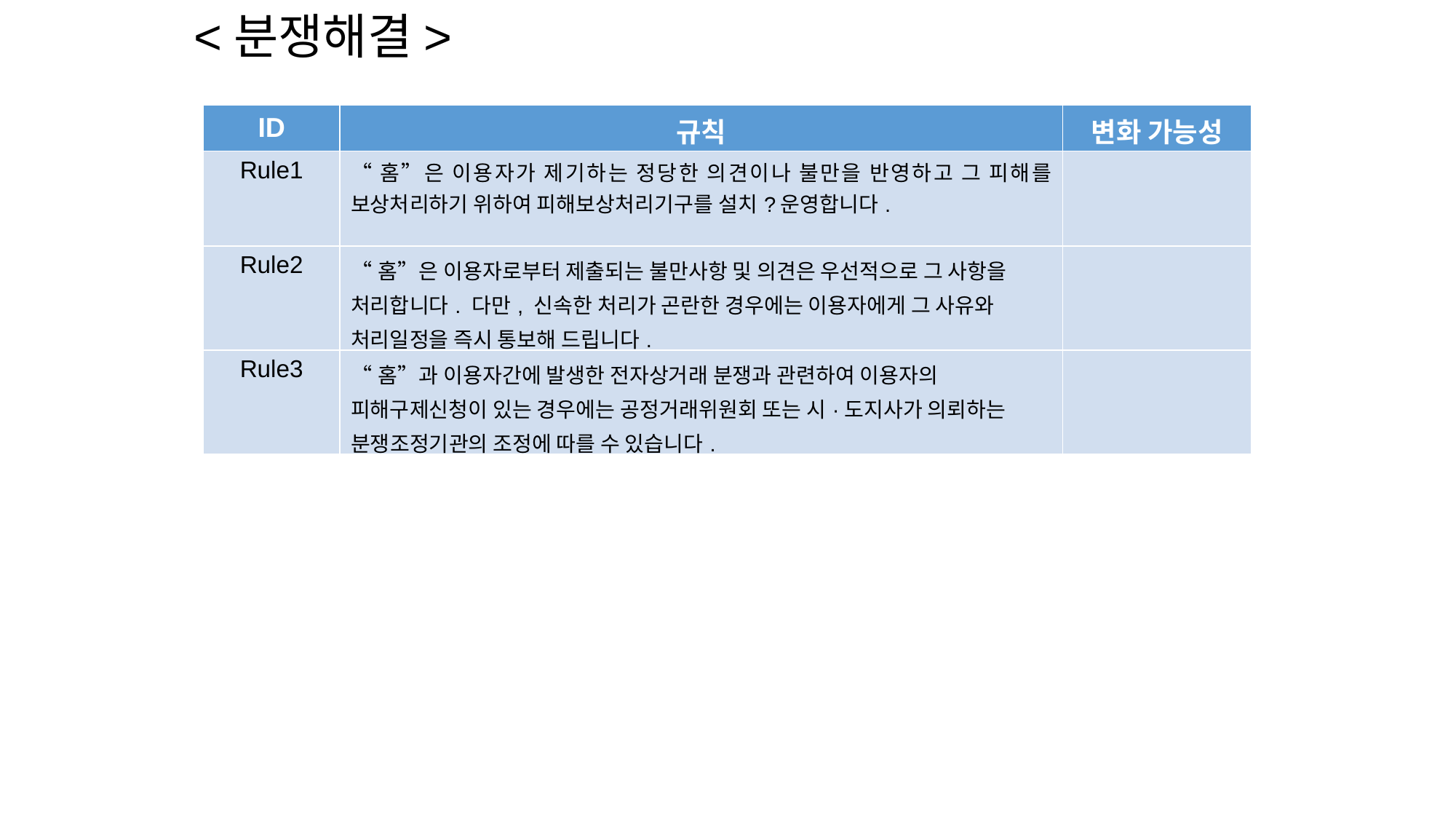

<분쟁해결>
| ID | 규칙 | 변화 가능성 |
| --- | --- | --- |
| Rule1 | “홈”은 이용자가 제기하는 정당한 의견이나 불만을 반영하고 그 피해를 보상처리하기 위하여 피해보상처리기구를 설치?운영합니다. |  |
| Rule2 | “홈”은 이용자로부터 제출되는 불만사항 및 의견은 우선적으로 그 사항을 처리합니다. 다만, 신속한 처리가 곤란한 경우에는 이용자에게 그 사유와 처리일정을 즉시 통보해 드립니다. |  |
| Rule3 | “홈”과 이용자간에 발생한 전자상거래 분쟁과 관련하여 이용자의 피해구제신청이 있는 경우에는 공정거래위원회 또는 시·도지사가 의뢰하는 분쟁조정기관의 조정에 따를 수 있습니다. |  |